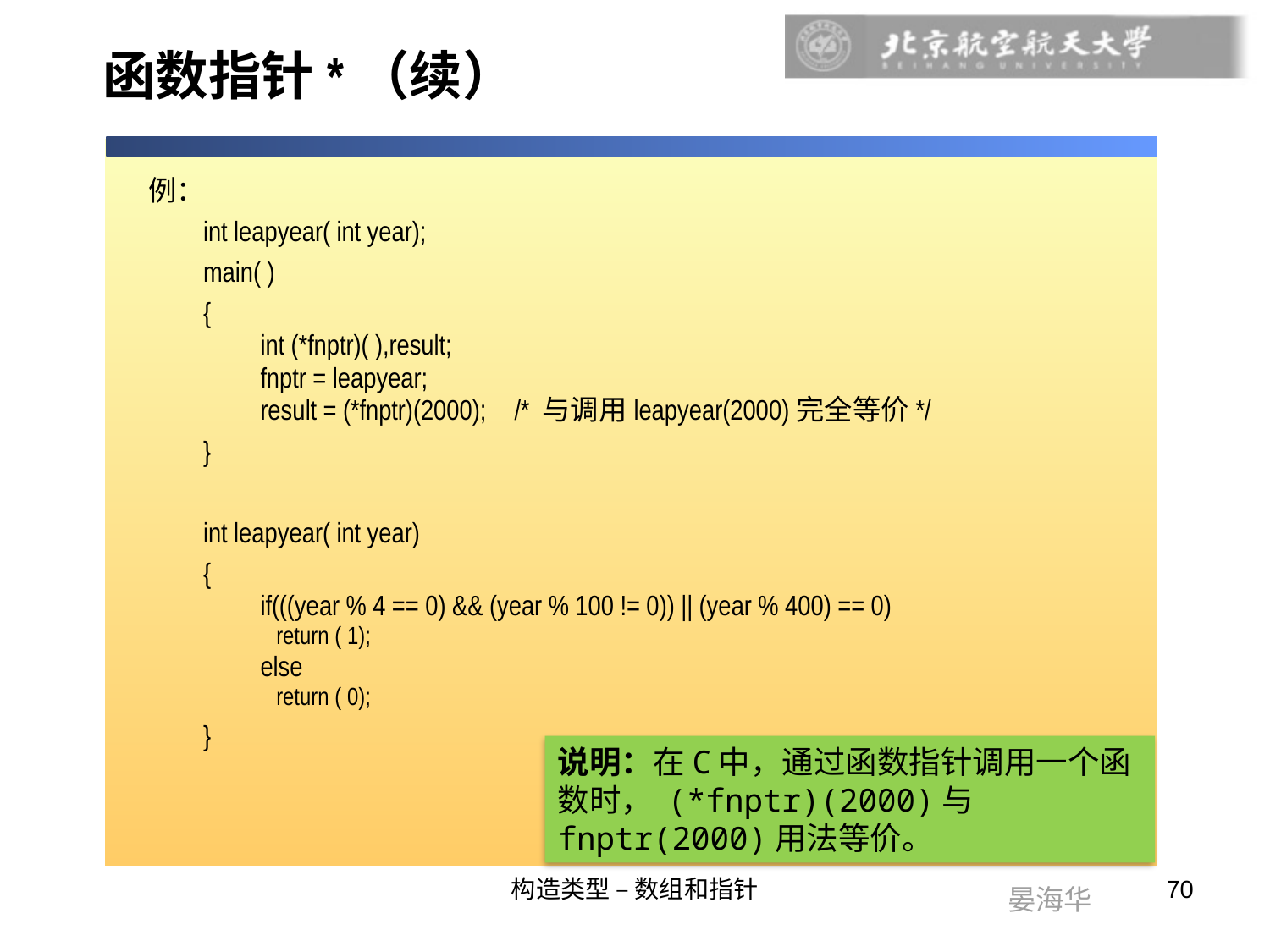

# 函数指针*（续）
例：
int leapyear( int year);
main( )
{
int (*fnptr)( ),result;
fnptr = leapyear;
result = (*fnptr)(2000);	/* 与调用leapyear(2000)完全等价*/
}

int leapyear( int year)
{
if(((year % 4 == 0) && (year % 100 != 0)) || (year % 400) == 0)
return ( 1);
else
return ( 0);
}
说明：在C中，通过函数指针调用一个函数时， (*fnptr)(2000)与fnptr(2000)用法等价。
构造类型 – 数组和指针
70